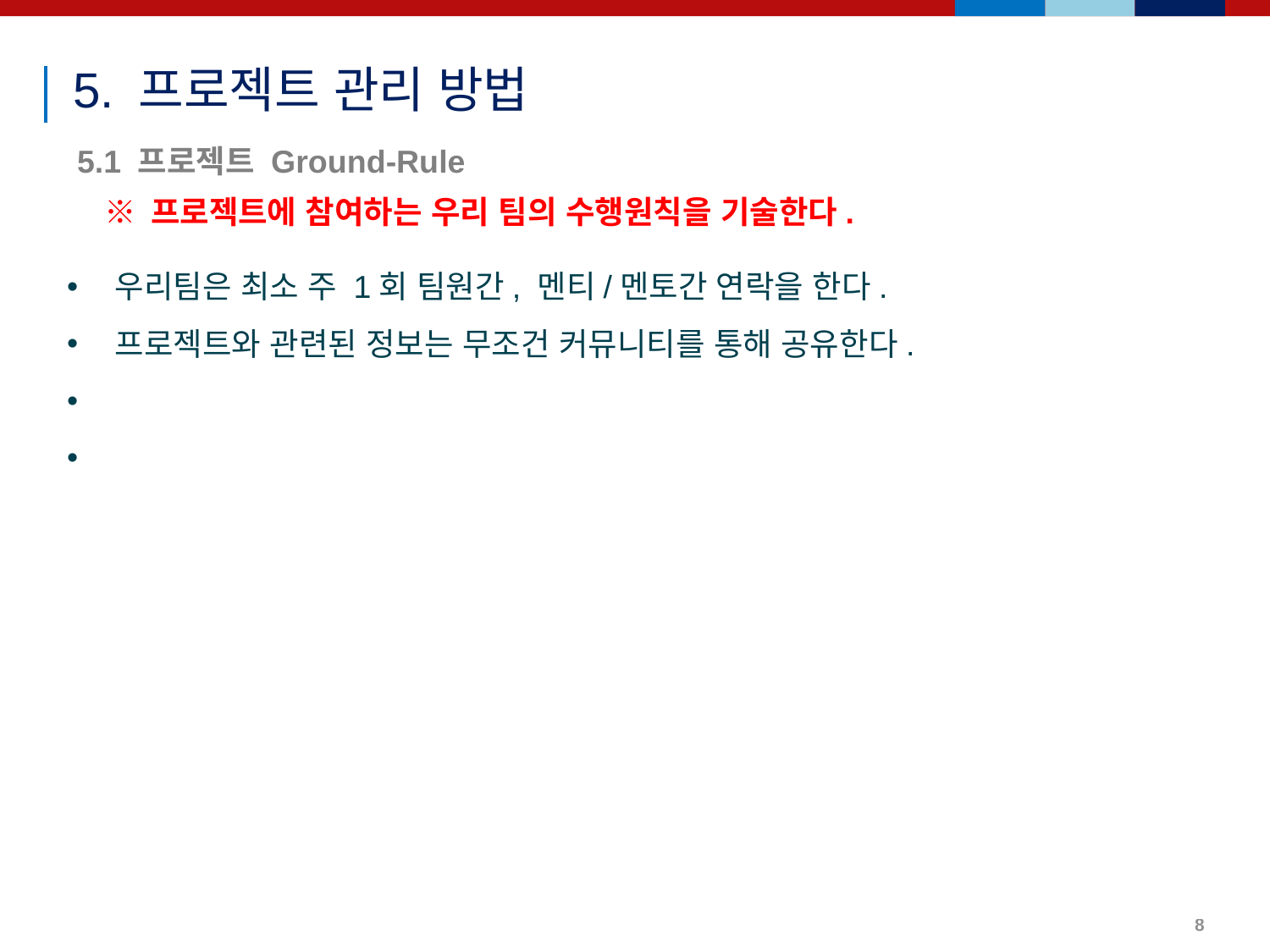

5. 프로젝트 관리 방법
5.1 프로젝트 Ground-Rule
2
상세 업무 범위
※ 프로젝트에 참여하는 우리 팀의 수행원칙을 기술한다.
우리팀은 최소 주 1회 팀원간, 멘티/멘토간 연락을 한다.
프로젝트와 관련된 정보는 무조건 커뮤니티를 통해 공유한다.

8